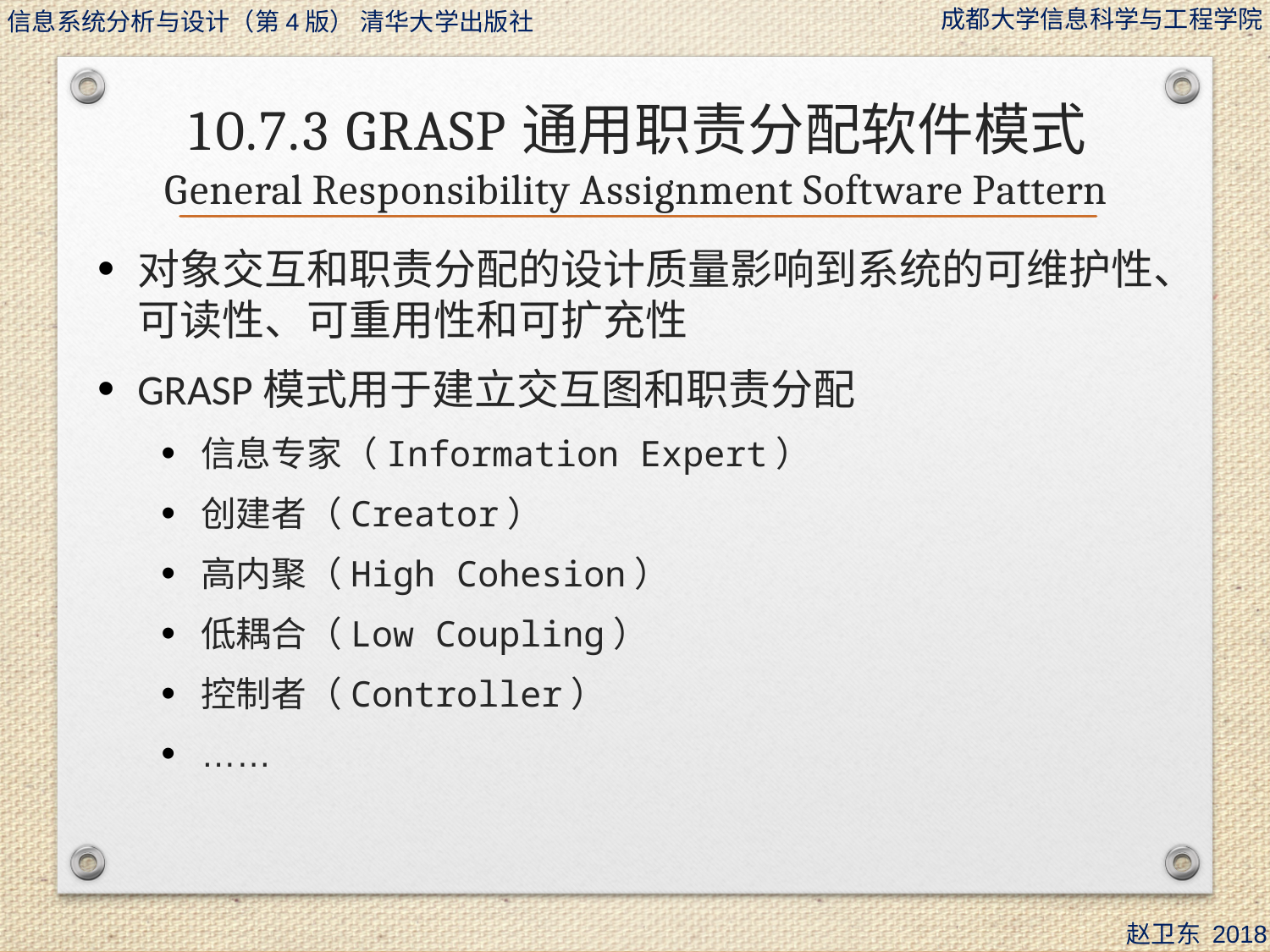

# 10.7.3 GRASP通用职责分配软件模式 General Responsibility Assignment Software Pattern
对象交互和职责分配的设计质量影响到系统的可维护性、可读性、可重用性和可扩充性
GRASP模式用于建立交互图和职责分配
信息专家（Information Expert）
创建者（Creator）
高内聚（High Cohesion）
低耦合（Low Coupling）
控制者（Controller）
……